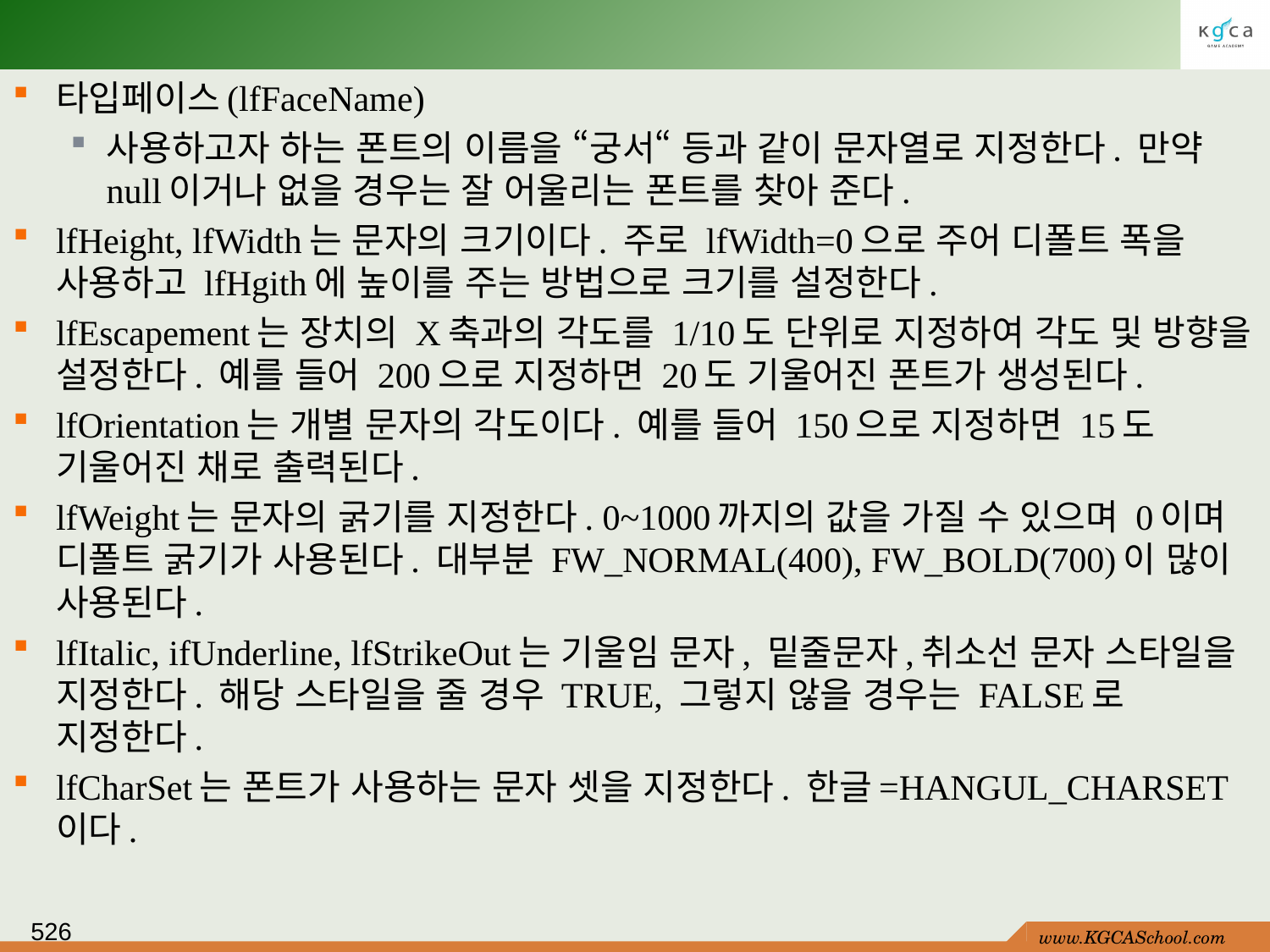

#
타입페이스(lfFaceName)
사용하고자 하는 폰트의 이름을 “궁서“ 등과 같이 문자열로 지정한다. 만약 null이거나 없을 경우는 잘 어울리는 폰트를 찾아 준다.
lfHeight, lfWidth는 문자의 크기이다. 주로 lfWidth=0으로 주어 디폴트 폭을 사용하고 lfHgith에 높이를 주는 방법으로 크기를 설정한다.
lfEscapement는 장치의 X축과의 각도를 1/10도 단위로 지정하여 각도 및 방향을 설정한다. 예를 들어 200으로 지정하면 20도 기울어진 폰트가 생성된다.
lfOrientation는 개별 문자의 각도이다. 예를 들어 150으로 지정하면 15도 기울어진 채로 출력된다.
lfWeight는 문자의 굵기를 지정한다. 0~1000까지의 값을 가질 수 있으며 0이며 디폴트 굵기가 사용된다. 대부분 FW_NORMAL(400), FW_BOLD(700)이 많이 사용된다.
lfItalic, ifUnderline, lfStrikeOut는 기울임 문자, 밑줄문자,취소선 문자 스타일을 지정한다. 해당 스타일을 줄 경우 TRUE, 그렇지 않을 경우는 FALSE로 지정한다.
lfCharSet는 폰트가 사용하는 문자 셋을 지정한다. 한글=HANGUL_CHARSET이다.

526